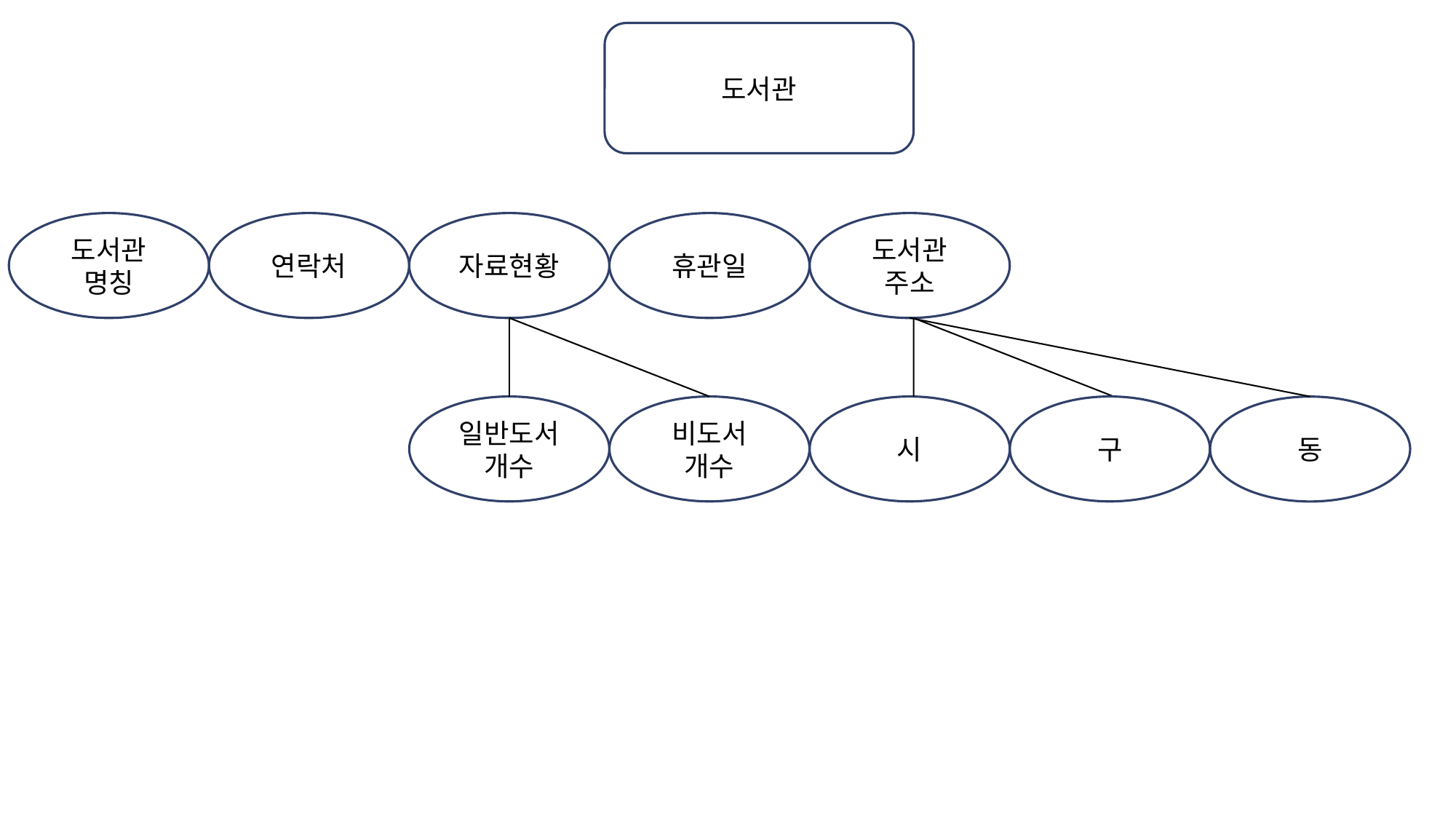

도서관
휴관일
도서관 명칭
연락처
자료현황
도서관 주소
일반도서 개수
비도서 개수
시
구
동